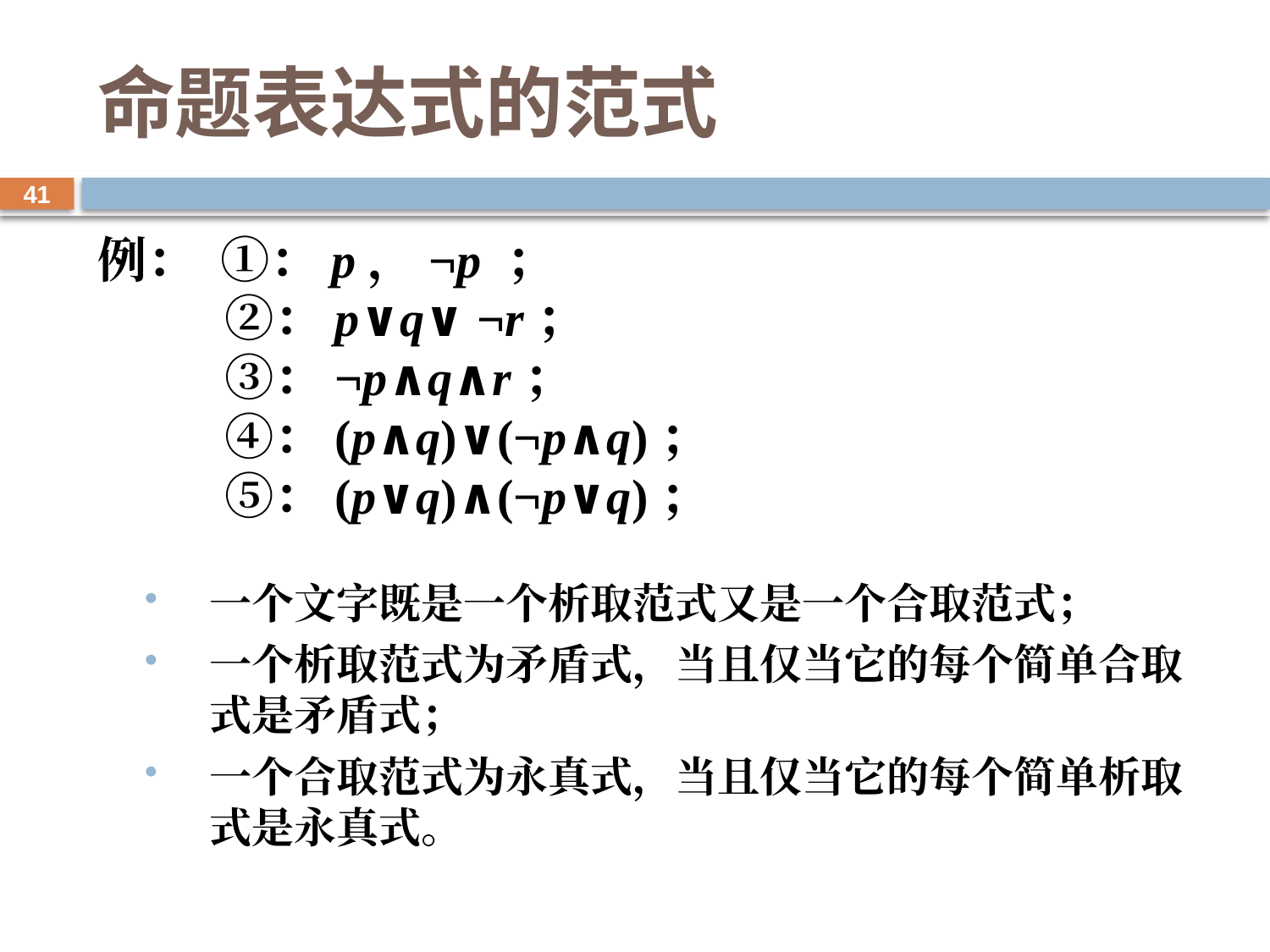

# 命题表达式的范式
41
例：  ①：p，¬p ；
	②：p∨q∨ ¬r；
	③：¬p∧q∧r；
	④：(p∧q)∨(¬p∧q)；
	⑤：(p∨q)∧(¬p∨q)；

一个文字既是一个析取范式又是一个合取范式；
一个析取范式为矛盾式，当且仅当它的每个简单合取式是矛盾式；
一个合取范式为永真式，当且仅当它的每个简单析取式是永真式。